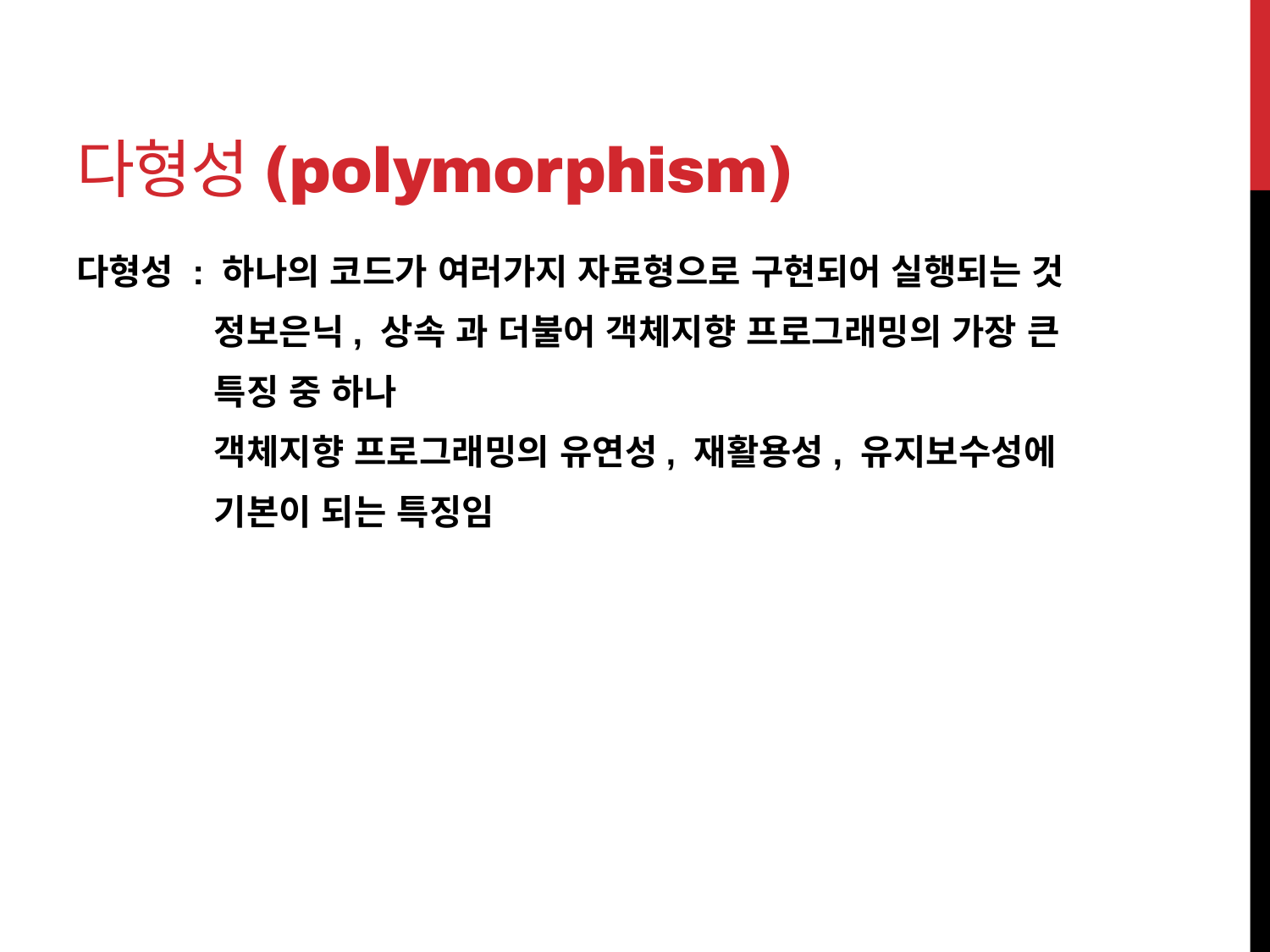

# 다형성(polymorphism)
다형성 : 하나의 코드가 여러가지 자료형으로 구현되어 실행되는 것
             정보은닉, 상속 과 더불어 객체지향 프로그래밍의 가장 큰
             특징 중 하나
             객체지향 프로그래밍의 유연성, 재활용성, 유지보수성에
             기본이 되는 특징임